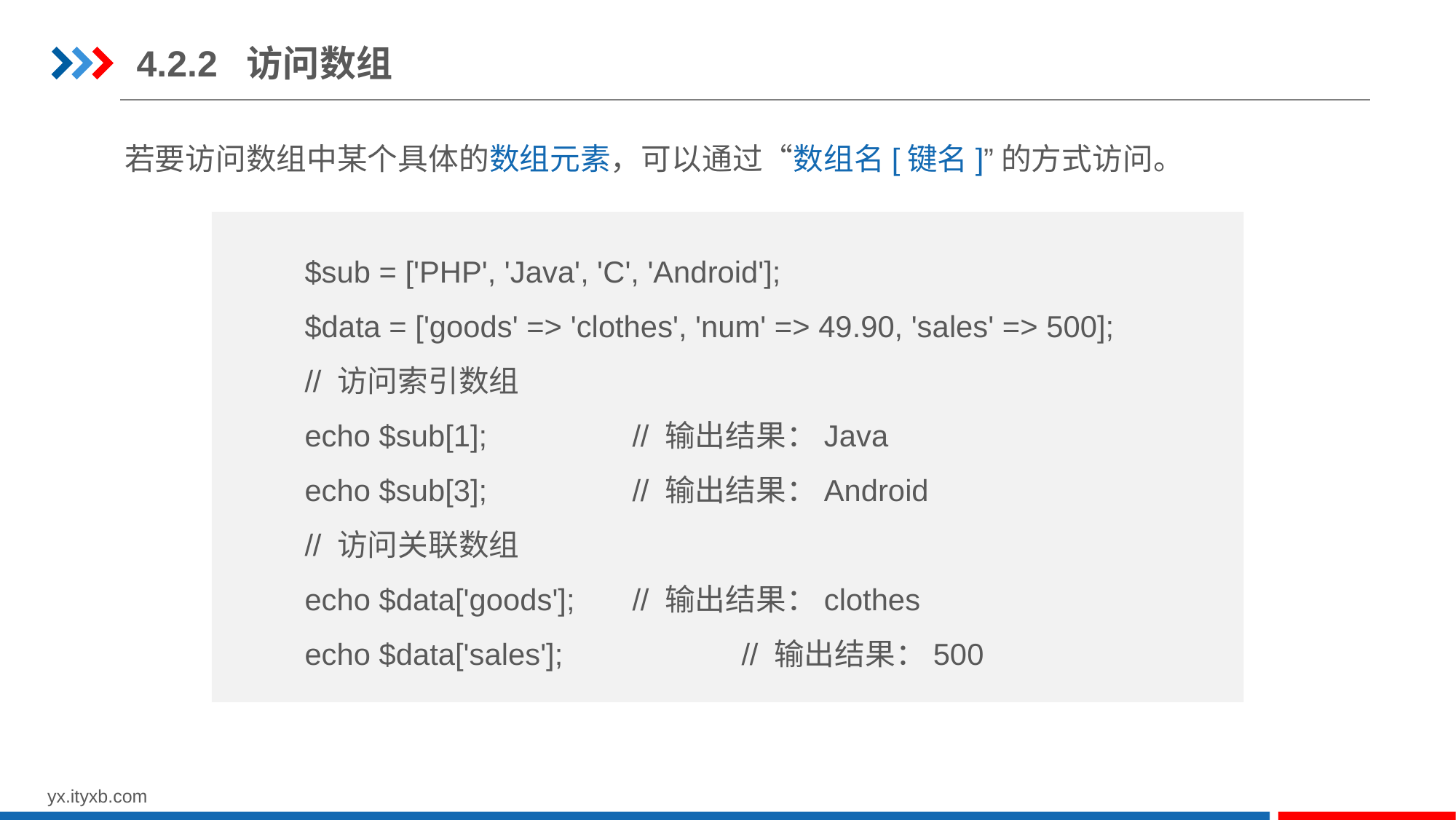

4.2.2  访问数组
若要访问数组中某个具体的数组元素，可以通过“数组名[键名]”的方式访问。

$sub = ['PHP', 'Java', 'C', 'Android'];
$data = ['goods' => 'clothes', 'num' => 49.90, 'sales' => 500];
// 访问索引数组
echo $sub[1];		// 输出结果：Java
echo $sub[3];		// 输出结果：Android
// 访问关联数组
echo $data['goods'];	// 输出结果：clothes
echo $data['sales'];		// 输出结果：500